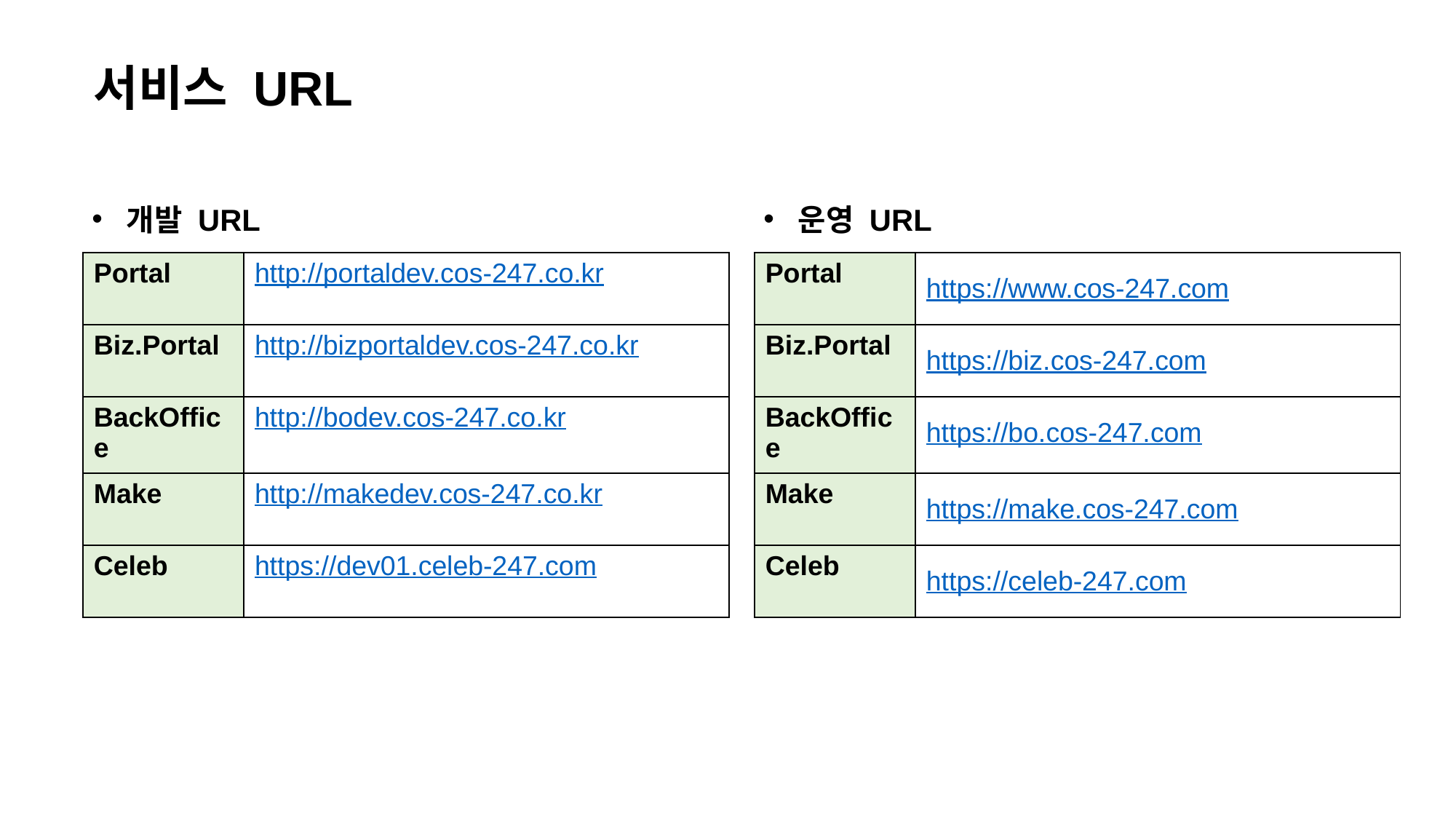

서비스 URL
개발 URL
운영 URL
| Portal | http://portaldev.cos-247.co.kr |
| --- | --- |
| Biz.Portal | http://bizportaldev.cos-247.co.kr |
| BackOffice | http://bodev.cos-247.co.kr |
| Make | http://makedev.cos-247.co.kr |
| Celeb | https://dev01.celeb-247.com |
| Portal | https://www.cos-247.com |
| --- | --- |
| Biz.Portal | https://biz.cos-247.com |
| BackOffice | https://bo.cos-247.com |
| Make | https://make.cos-247.com |
| Celeb | https://celeb-247.com |